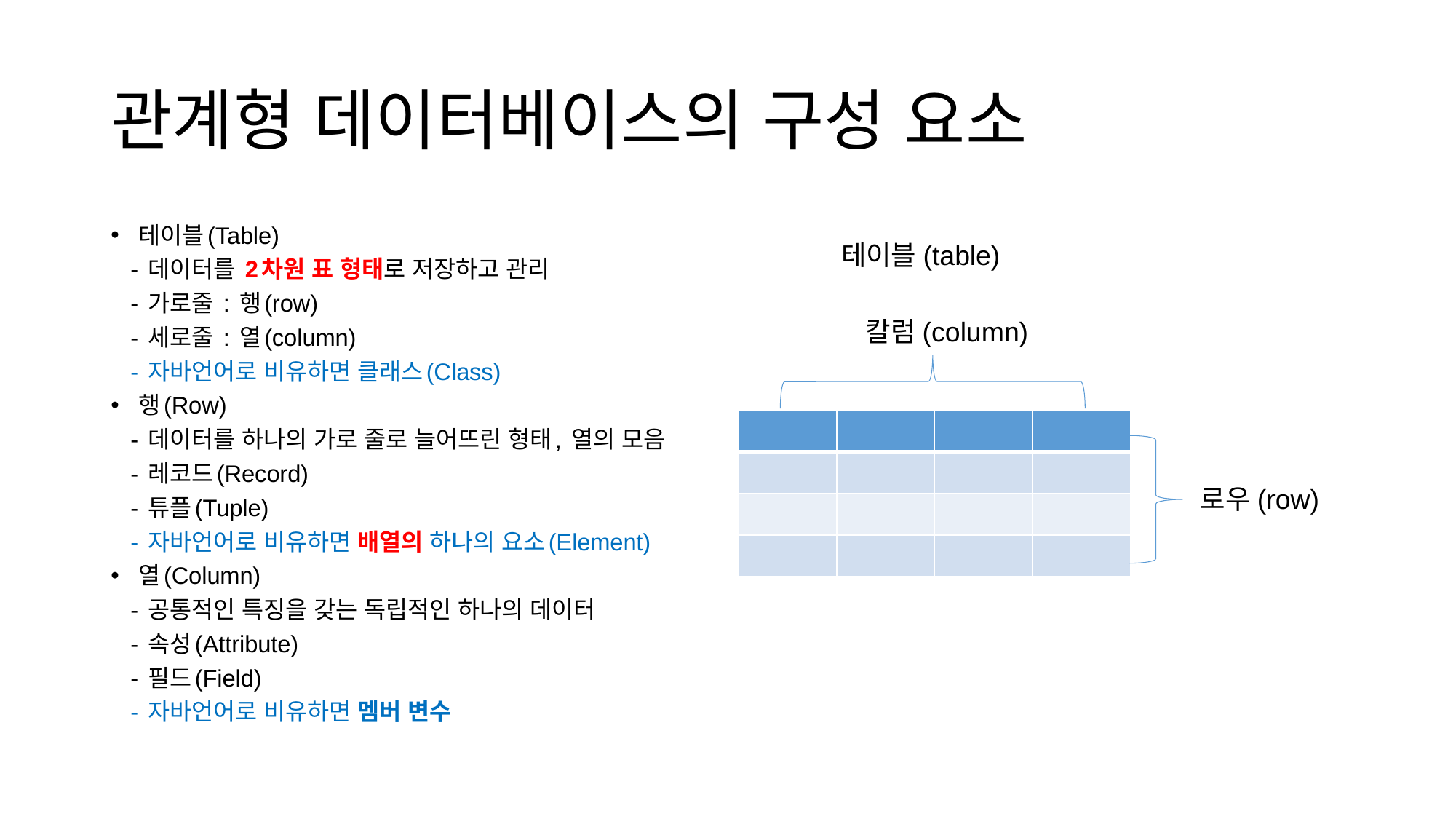

# 관계형 데이터베이스의 구성 요소
테이블(Table)
   - 데이터를 2차원 표 형태로 저장하고 관리
   - 가로줄 : 행(row)
   - 세로줄 : 열(column)
   - 자바언어로 비유하면 클래스(Class)
행(Row)
   - 데이터를 하나의 가로 줄로 늘어뜨린 형태, 열의 모음
   - 레코드(Record)
   - 튜플(Tuple)
   - 자바언어로 비유하면 배열의 하나의 요소(Element)
열(Column)
   - 공통적인 특징을 갖는 독립적인 하나의 데이터
   - 속성(Attribute)
   - 필드(Field)
   - 자바언어로 비유하면 멤버 변수

테이블(table)
칼럼(column)
|  |  |  |  |
| --- | --- | --- | --- |
|  |  |  |  |
|  |  |  |  |
|  |  |  |  |

로우(row)